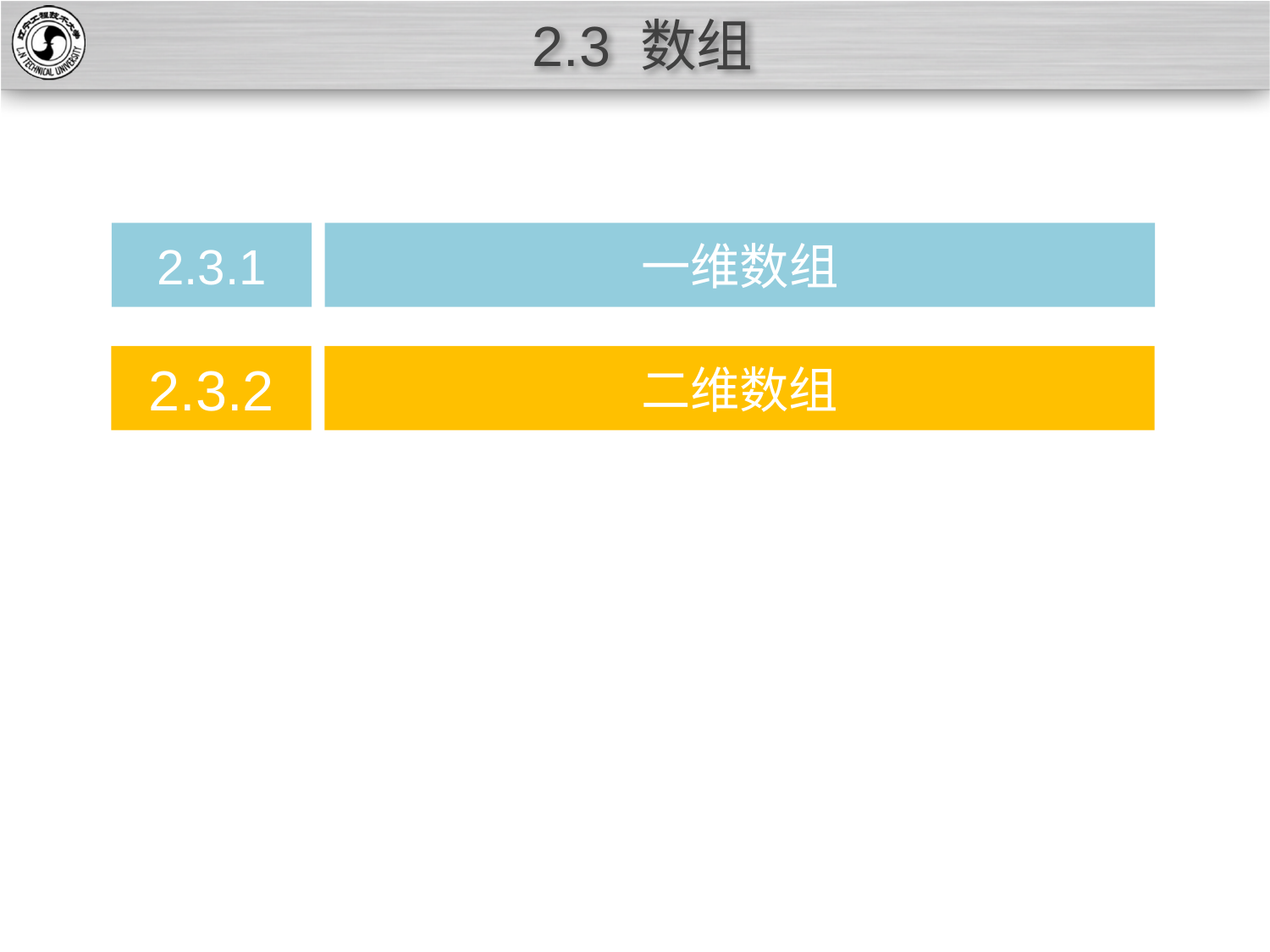

# 2.3 数组
2.3.1
一维数组
2.3.2
二维数组